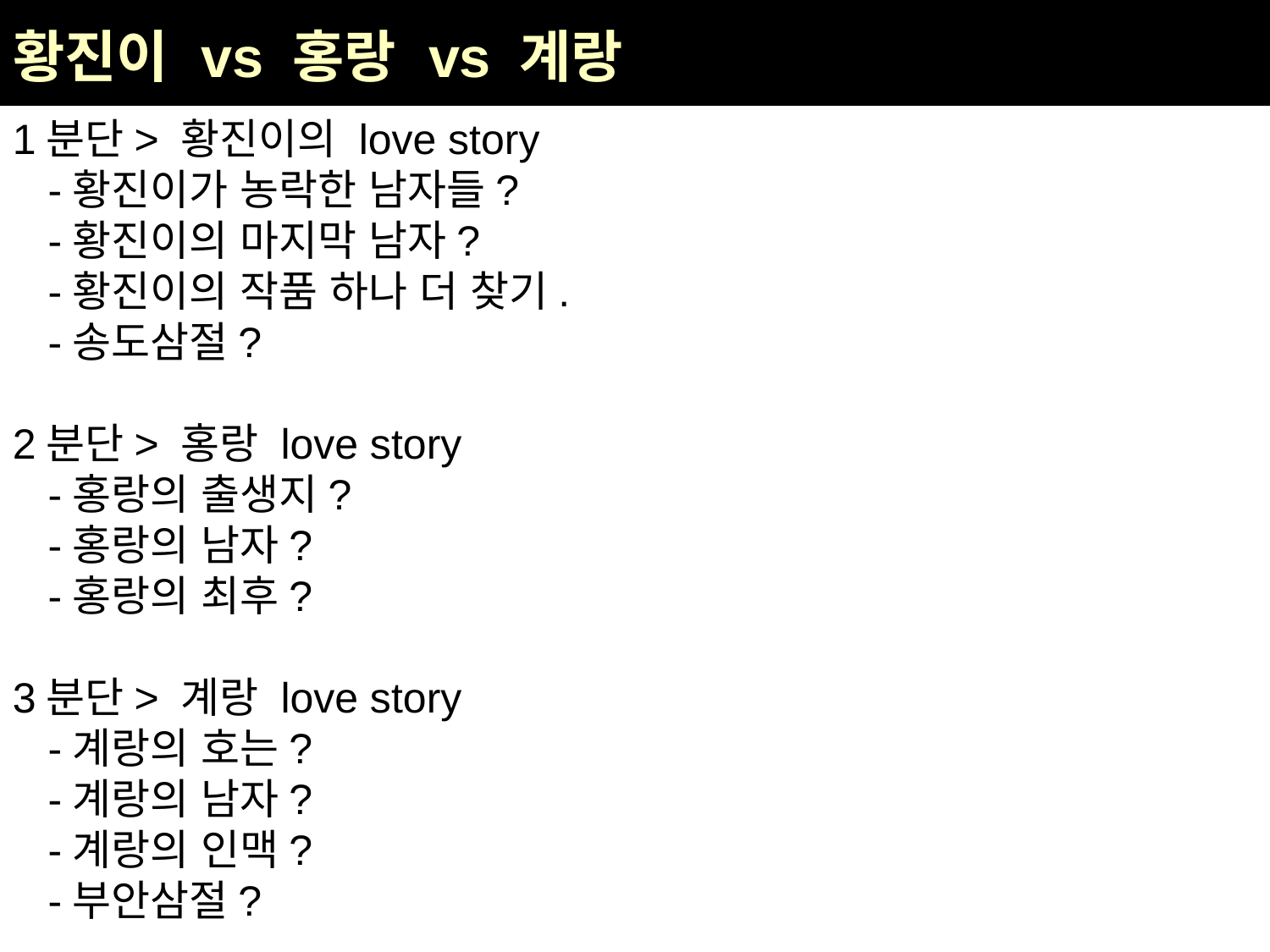

| 황진이 vs 홍랑 vs 계랑 |
| --- |
1분단> 황진이의 love story
   -황진이가 농락한 남자들?
   -황진이의 마지막 남자?
   -황진이의 작품 하나 더 찾기.
   -송도삼절?

2분단> 홍랑 love story
   -홍랑의 출생지?
   -홍랑의 남자?
   -홍랑의 최후?

3분단> 계랑 love story
   -계랑의 호는?
   -계랑의 남자?
   -계랑의 인맥?
   -부안삼절?